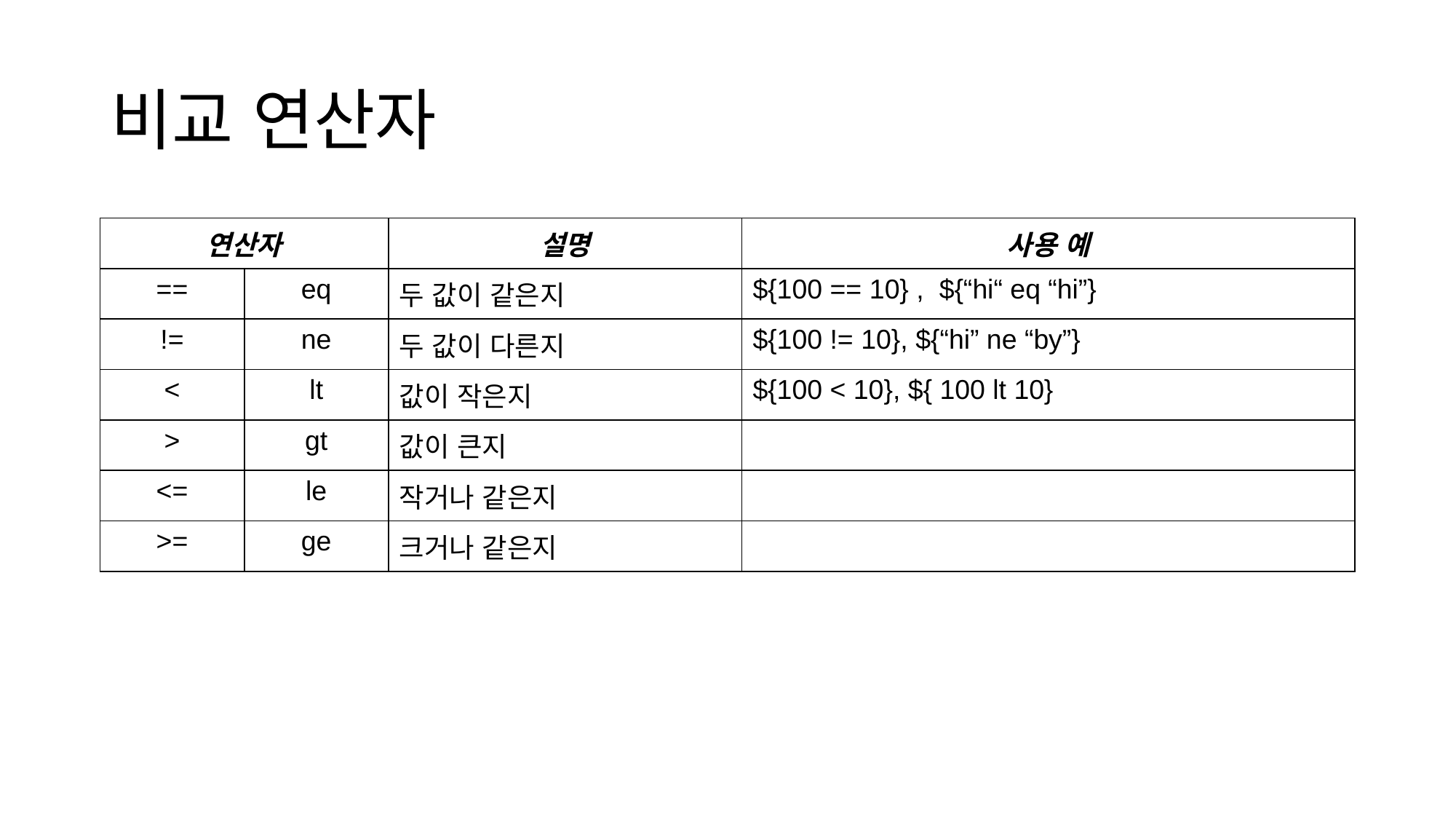

# 비교 연산자
| 연산자 |  | 설명 | 사용 예 |
| --- | --- | --- | --- |
| == | eq | 두 값이 같은지 | ${100 == 10} , ${“hi“ eq “hi”} |
| != | ne | 두 값이 다른지 | ${100 != 10}, ${“hi” ne “by”} |
| < | lt | 값이 작은지 | ${100 < 10}, ${ 100 lt 10} |
| > | gt | 값이 큰지 |  |
| <= | le | 작거나 같은지 |  |
| >= | ge | 크거나 같은지 |  |